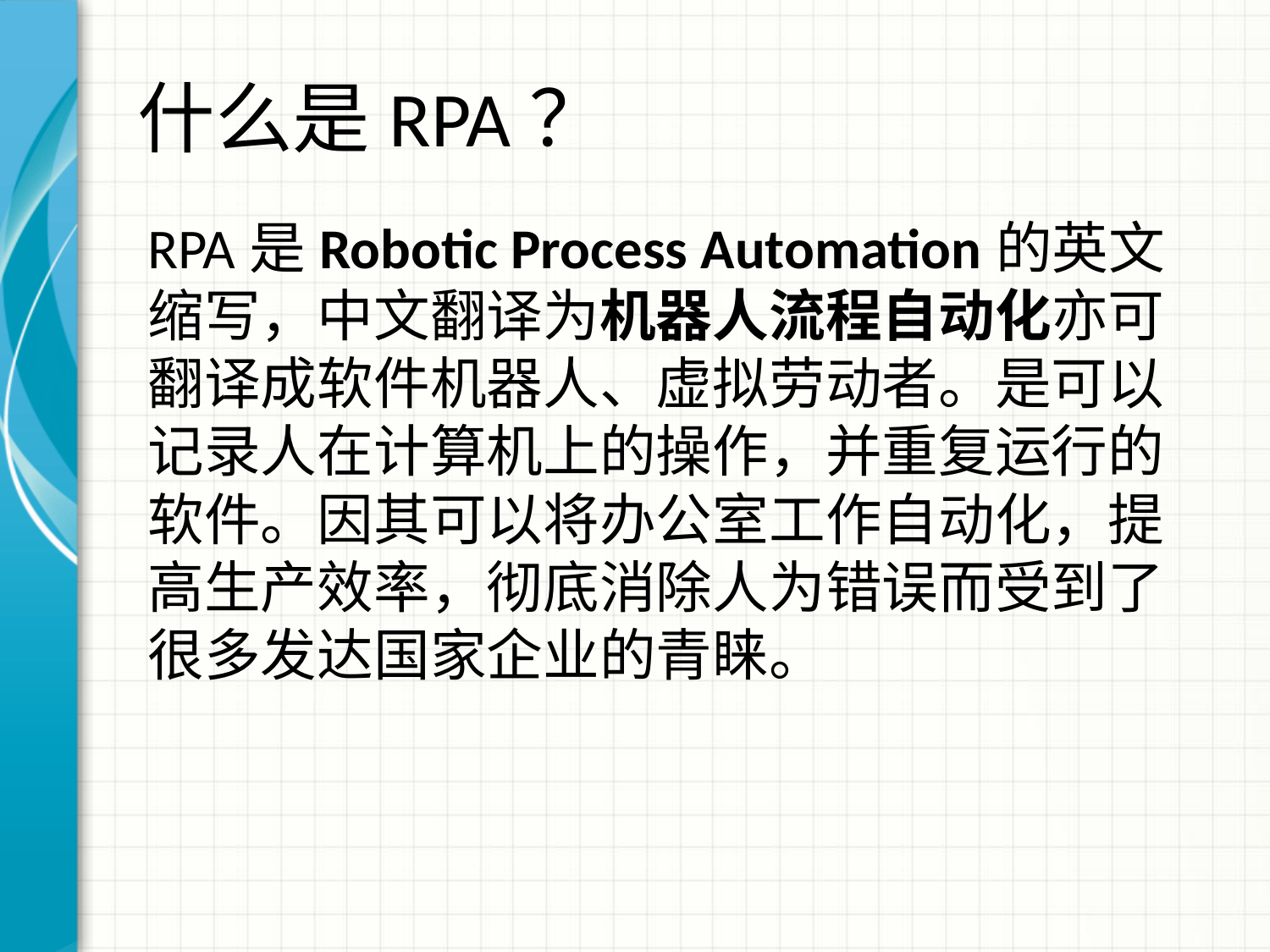

# 什么是RPA？
RPA是Robotic Process Automation的英文缩写，中文翻译为机器人流程自动化亦可翻译成软件机器人、虚拟劳动者。是可以记录人在计算机上的操作，并重复运行的软件。因其可以将办公室工作自动化，提高生产效率，彻底消除人为错误而受到了很多发达国家企业的青睐。